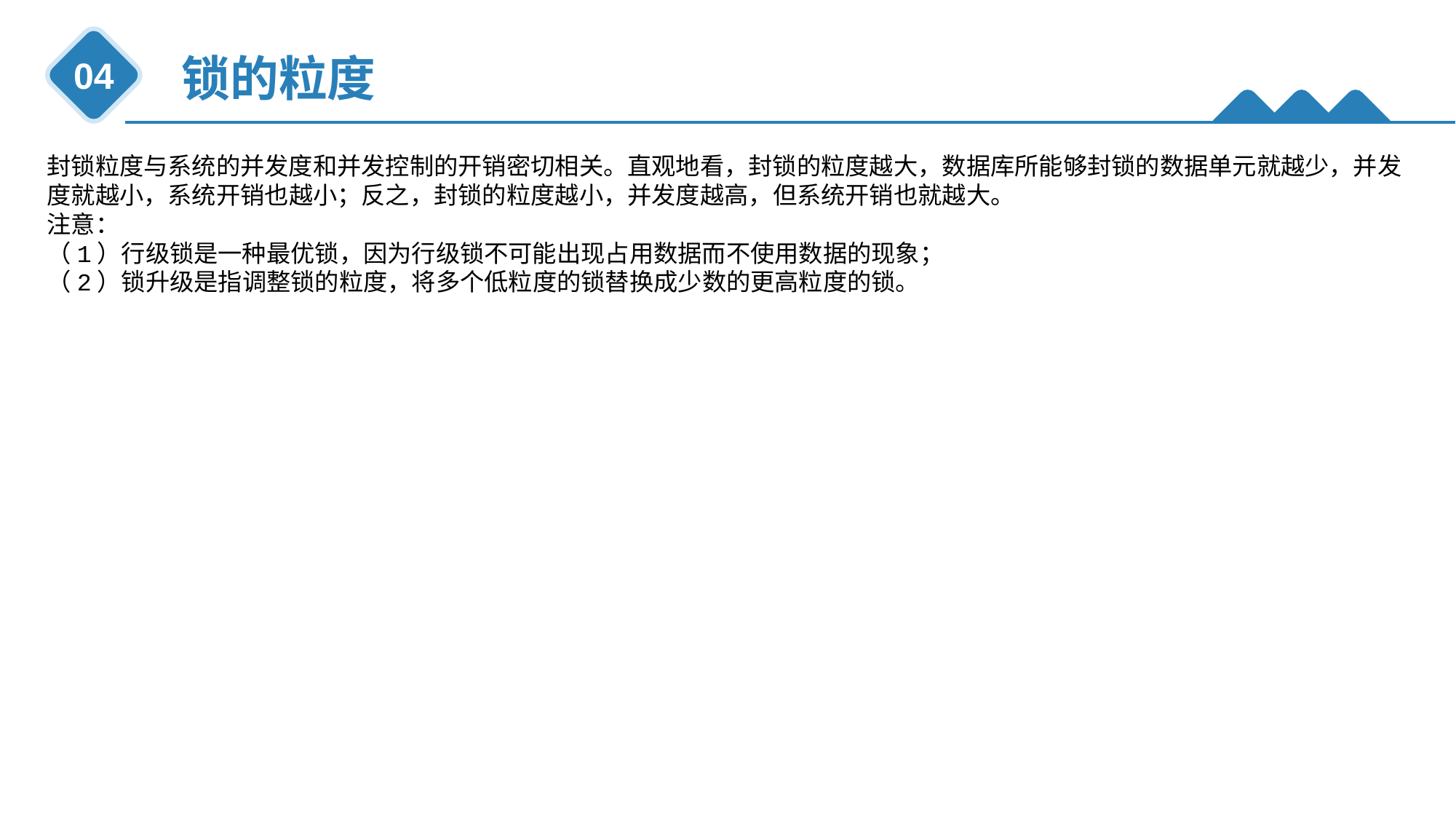

锁的粒度
04

封锁粒度与系统的并发度和并发控制的开销密切相关。直观地看，封锁的粒度越大，数据库所能够封锁的数据单元就越少，并发度就越小，系统开销也越小；反之，封锁的粒度越小，并发度越高，但系统开销也就越大。
注意：
（1）行级锁是一种最优锁，因为行级锁不可能出现占用数据而不使用数据的现象；
（2）锁升级是指调整锁的粒度，将多个低粒度的锁替换成少数的更高粒度的锁。